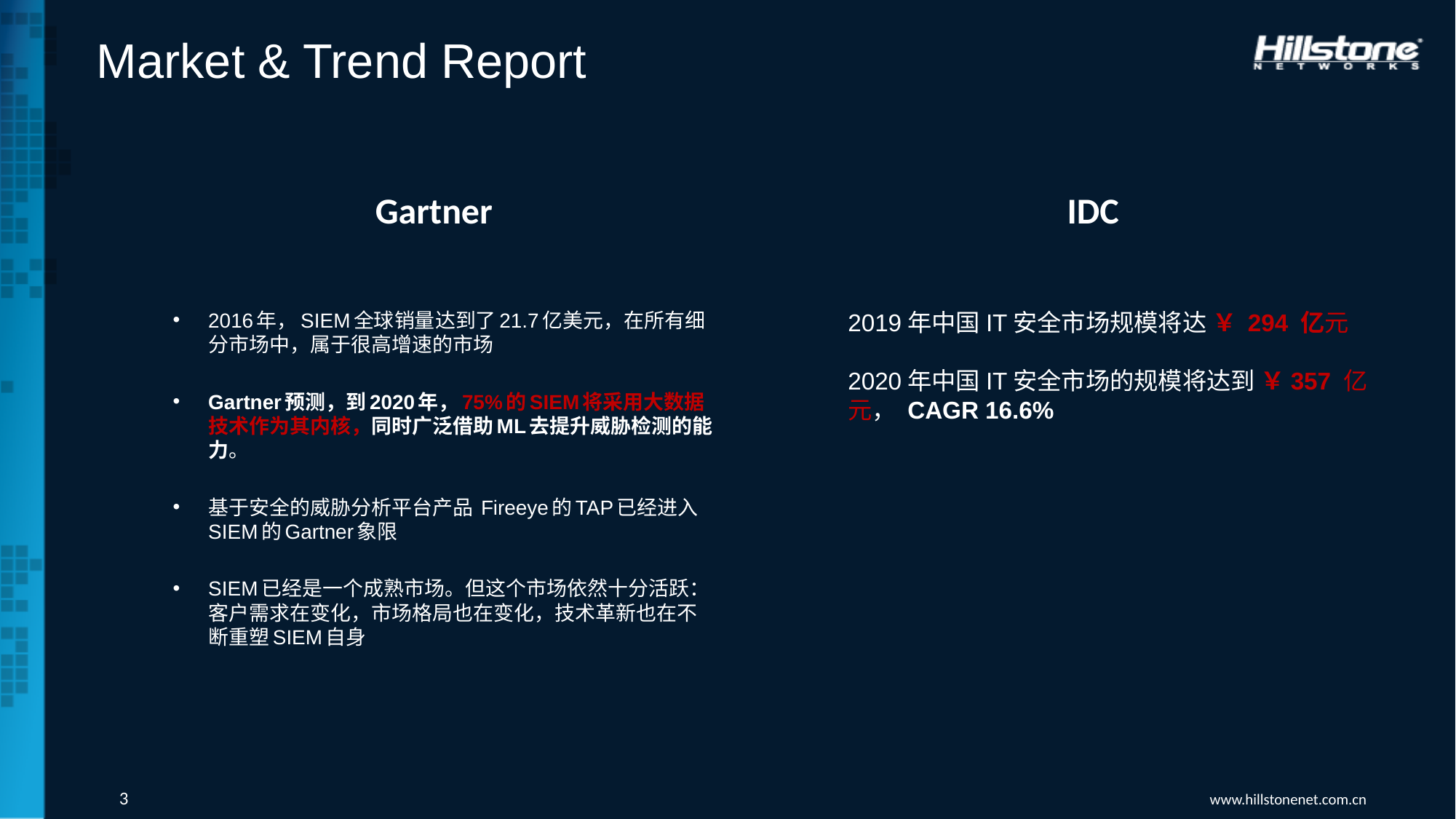

# Market & Trend Report
Gartner
IDC
2016年，SIEM全球销量达到了21.7亿美元，在所有细分市场中，属于很高增速的市场

Gartner预测，到2020年，75%的SIEM将采用大数据技术作为其内核，同时广泛借助ML去提升威胁检测的能力。

基于安全的威胁分析平台产品 Fireeye的TAP已经进入SIEM的Gartner象限

SIEM已经是一个成熟市场。但这个市场依然十分活跃：客户需求在变化，市场格局也在变化，技术革新也在不断重塑SIEM自身

2019年中国IT安全市场规模将达 ￥ 294 亿元

2020年中国IT安全市场的规模将达到 ￥357 亿元， CAGR 16.6%